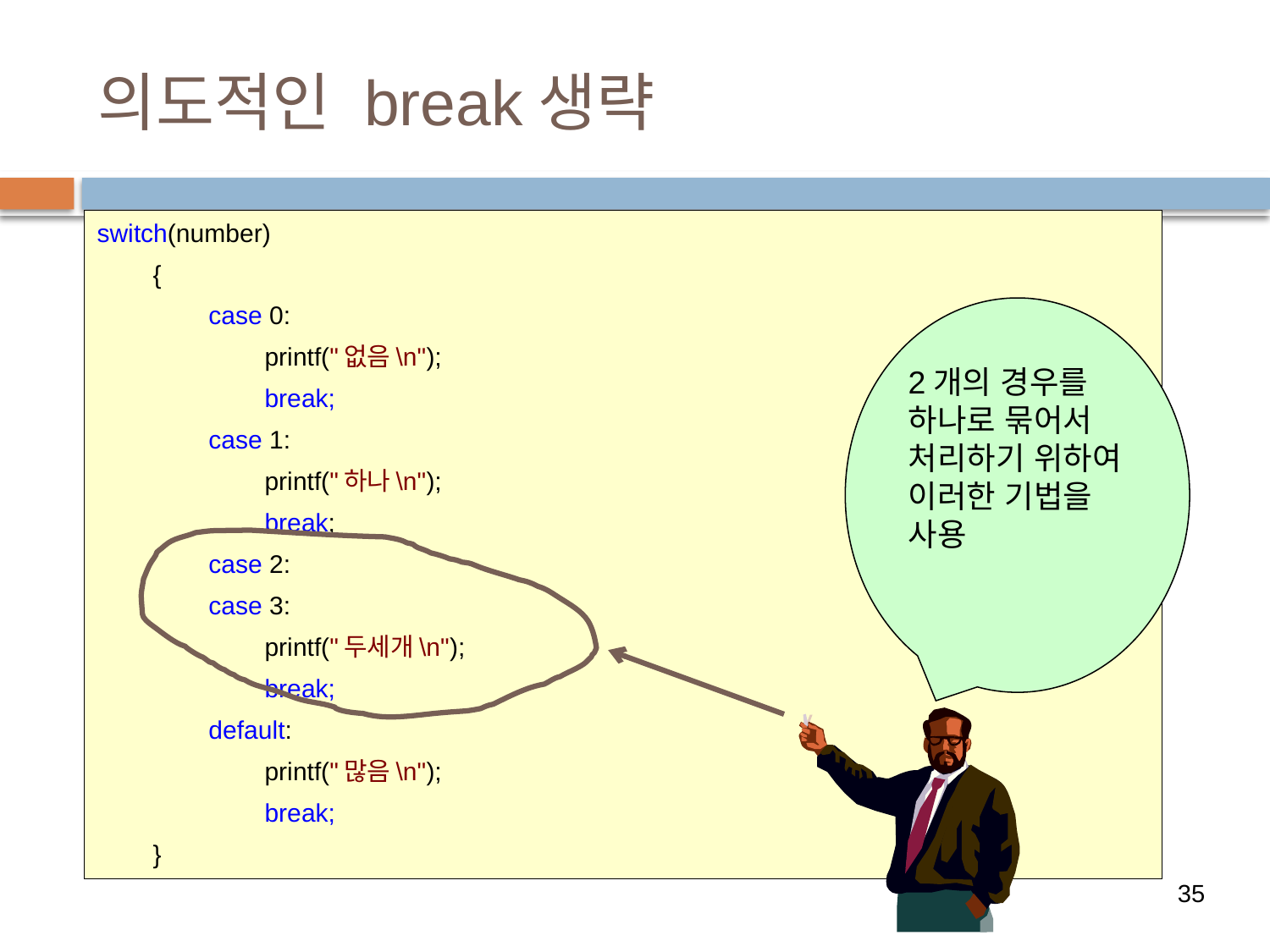

# 의도적인 break생략
switch(number)
        {
                case 0:
                        printf("없음\n");
                        break;
                case 1:
                        printf("하나\n");
                        break;
                case 2:
                case 3:
                        printf("두세개\n");
                        break;
                default:
                        printf("많음\n");
                        break;
        }
2개의 경우를 하나로 묶어서 처리하기 위하여 이러한 기법을 사용

35